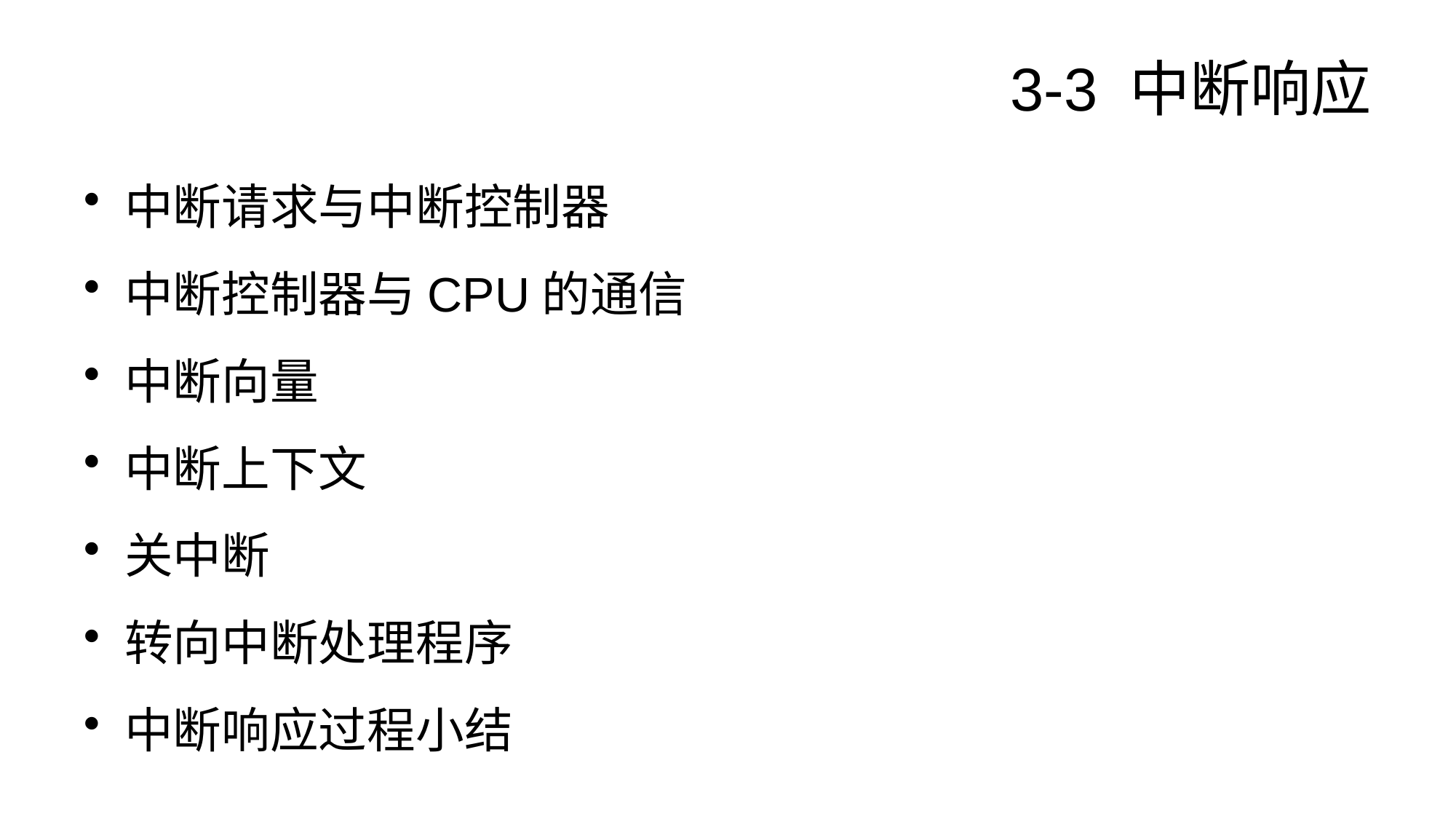

# 3-3 中断响应
中断请求与中断控制器
中断控制器与CPU的通信
中断向量
中断上下文
关中断
转向中断处理程序
中断响应过程小结